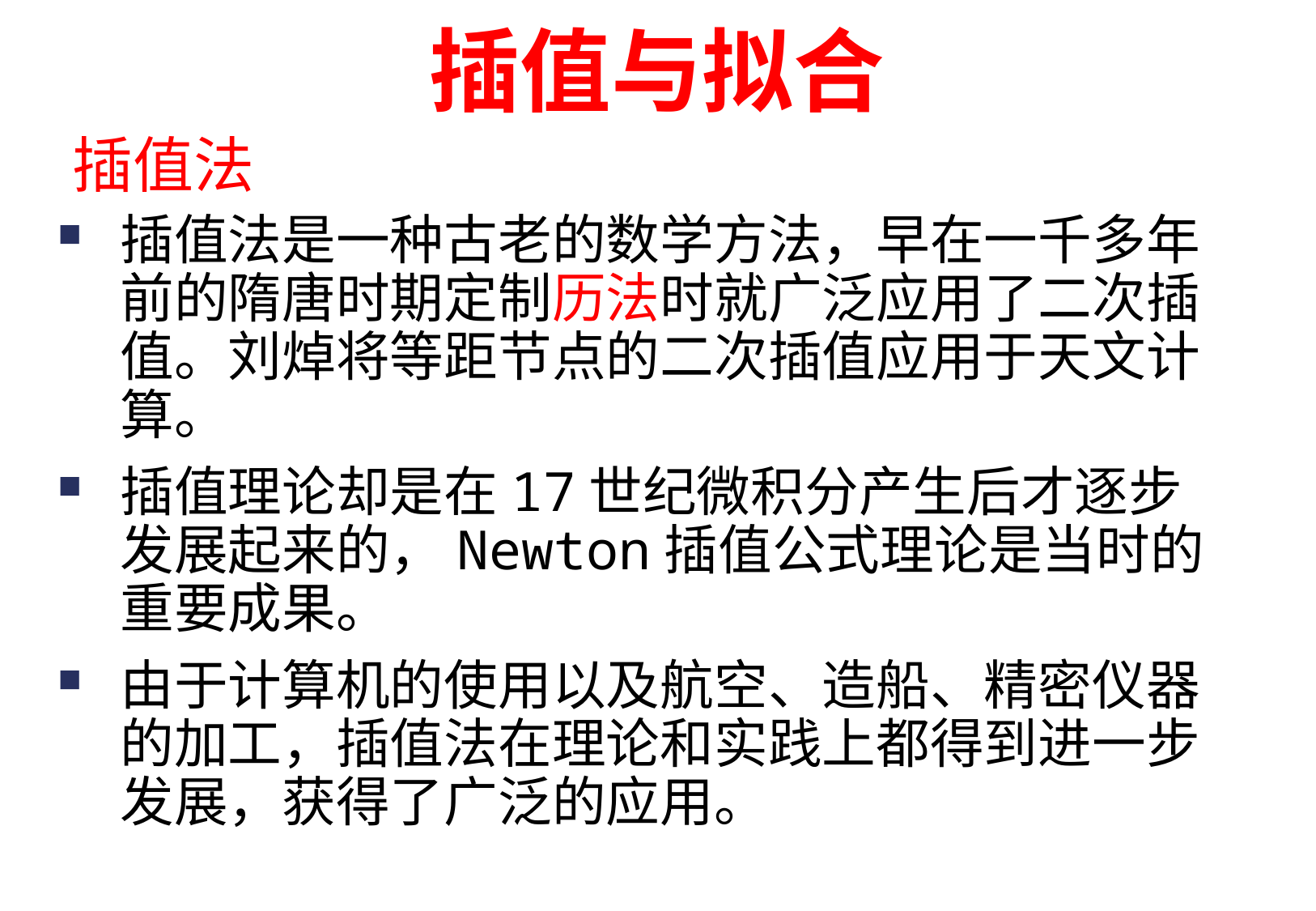

插值与拟合
插值法
插值法是一种古老的数学方法，早在一千多年前的隋唐时期定制历法时就广泛应用了二次插值。刘焯将等距节点的二次插值应用于天文计算。
插值理论却是在17世纪微积分产生后才逐步发展起来的，Newton插值公式理论是当时的重要成果。
由于计算机的使用以及航空、造船、精密仪器的加工，插值法在理论和实践上都得到进一步发展，获得了广泛的应用。